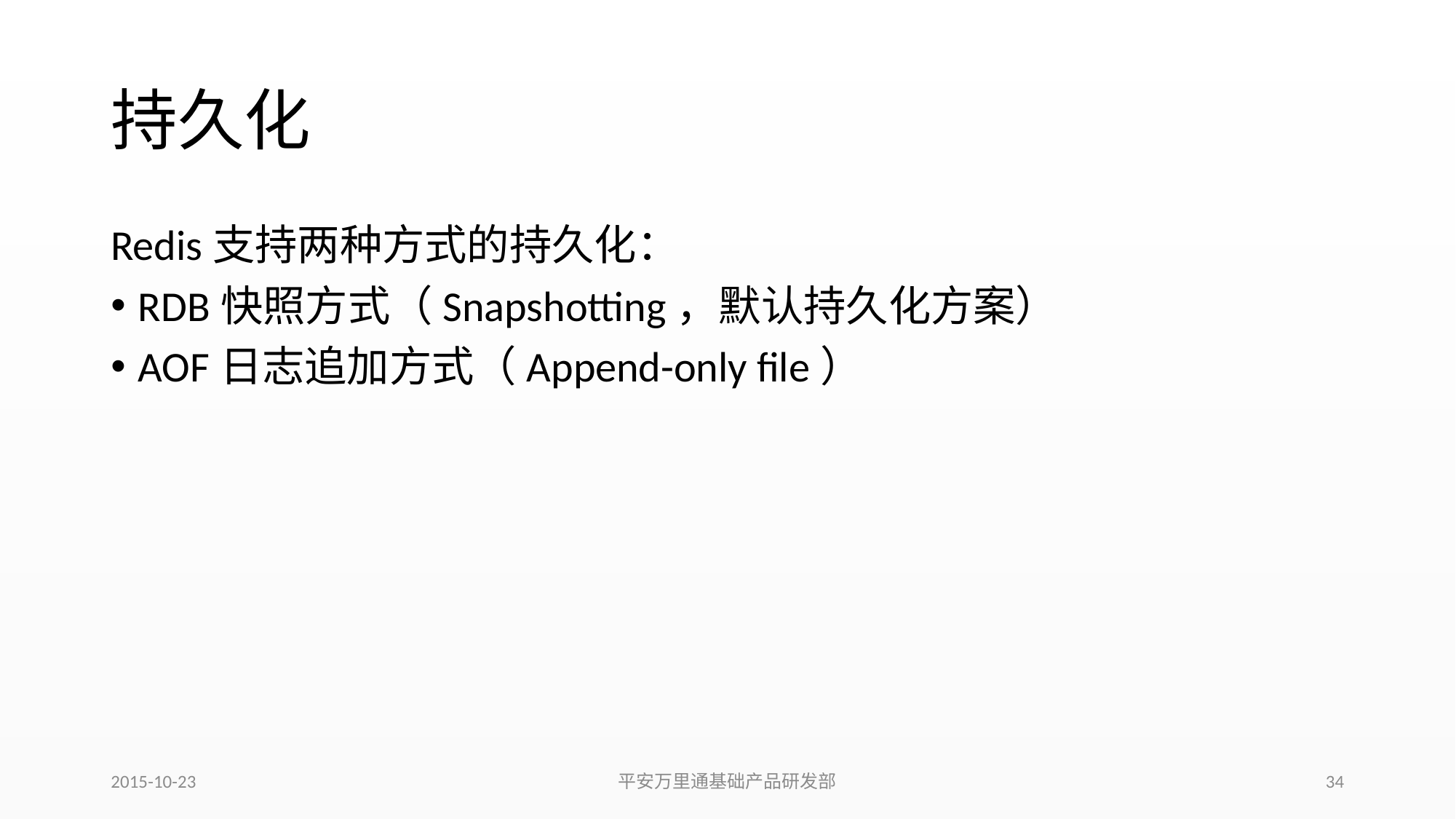

# 持久化
Redis支持两种方式的持久化：
RDB快照方式（Snapshotting，默认持久化方案）
AOF日志追加方式（Append-only file）
2015-10-23
平安万里通基础产品研发部
34